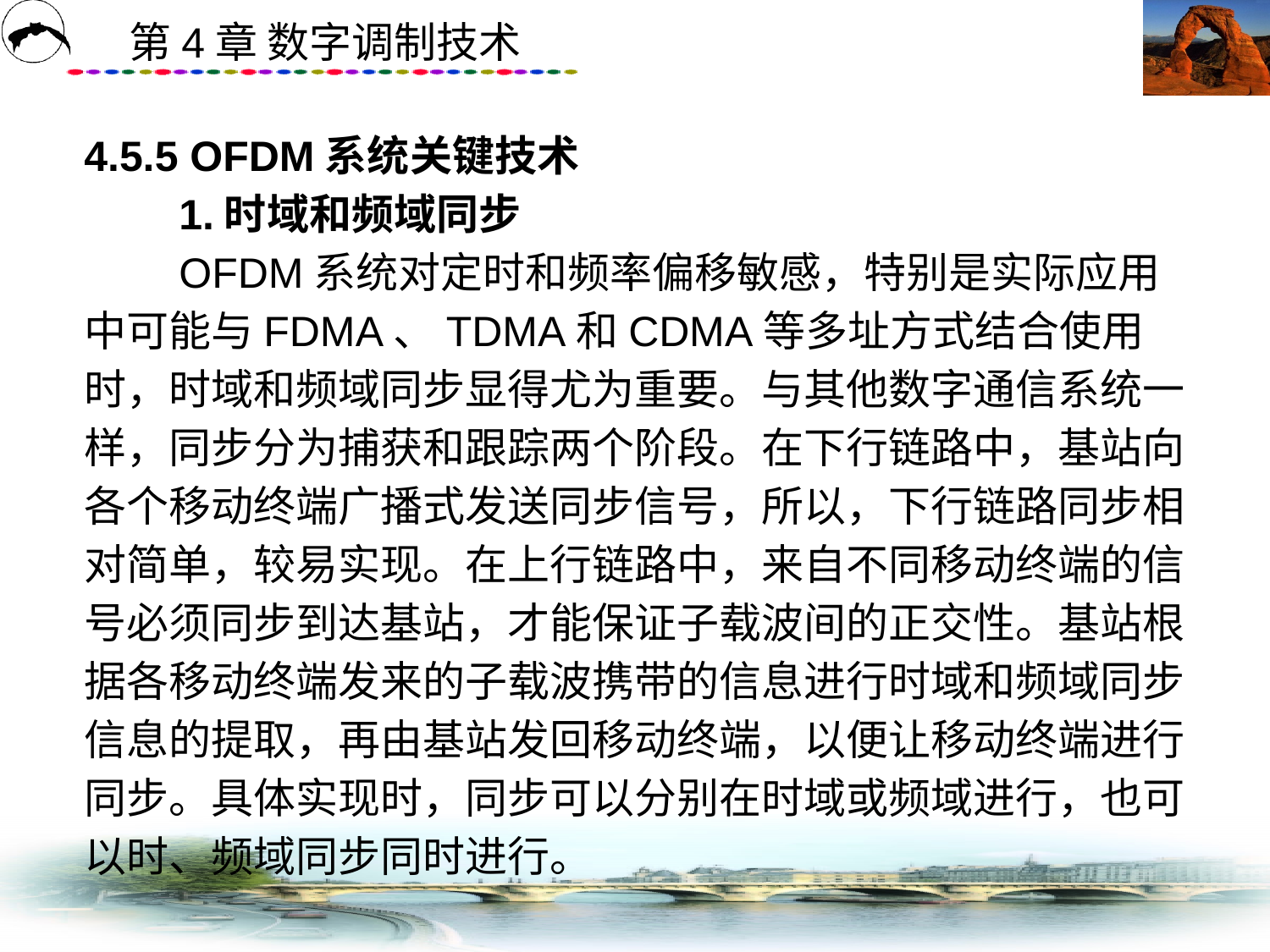

# 4.5.5 OFDM系统关键技术 　　1.时域和频域同步 　　OFDM系统对定时和频率偏移敏感，特别是实际应用中可能与FDMA、TDMA和CDMA等多址方式结合使用时，时域和频域同步显得尤为重要。与其他数字通信系统一样，同步分为捕获和跟踪两个阶段。在下行链路中，基站向各个移动终端广播式发送同步信号，所以，下行链路同步相对简单，较易实现。在上行链路中，来自不同移动终端的信号必须同步到达基站，才能保证子载波间的正交性。基站根据各移动终端发来的子载波携带的信息进行时域和频域同步信息的提取，再由基站发回移动终端，以便让移动终端进行同步。具体实现时，同步可以分别在时域或频域进行，也可以时、频域同步同时进行。